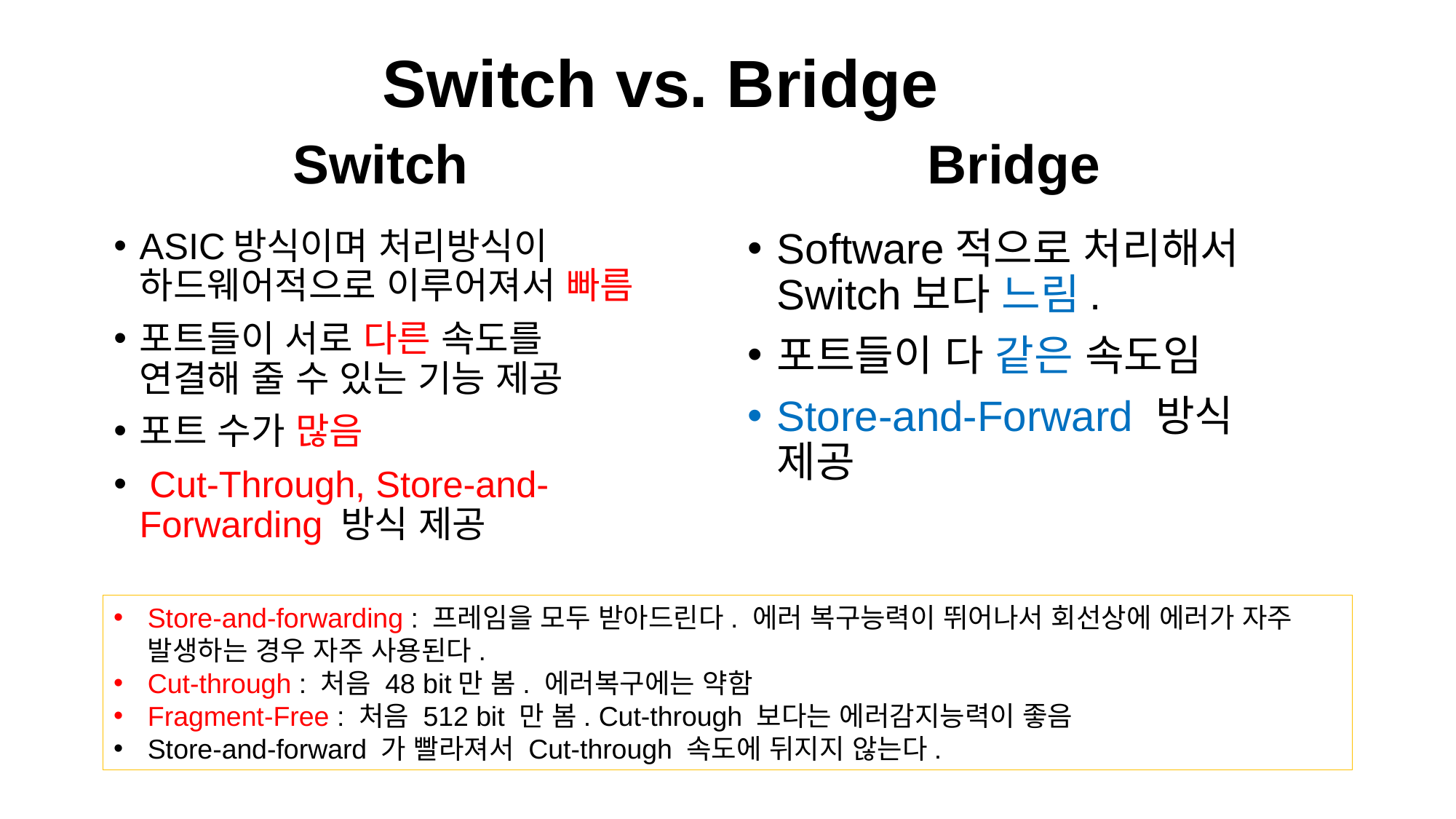

# Switch vs. Bridge
Switch
Bridge
ASIC방식이며 처리방식이 하드웨어적으로 이루어져서 빠름
포트들이 서로 다른 속도를 연결해 줄 수 있는 기능 제공
포트 수가 많음
 Cut-Through, Store-and-Forwarding 방식 제공
Software적으로 처리해서 Switch보다 느림.
포트들이 다 같은 속도임
Store-and-Forward 방식 제공

Store-and-forwarding : 프레임을 모두 받아드린다. 에러 복구능력이 뛰어나서 회선상에 에러가 자주 발생하는 경우 자주 사용된다.
Cut-through : 처음 48 bit만 봄. 에러복구에는 약함
Fragment-Free : 처음 512 bit 만 봄. Cut-through 보다는 에러감지능력이 좋음
Store-and-forward 가 빨라져서 Cut-through 속도에 뒤지지 않는다.